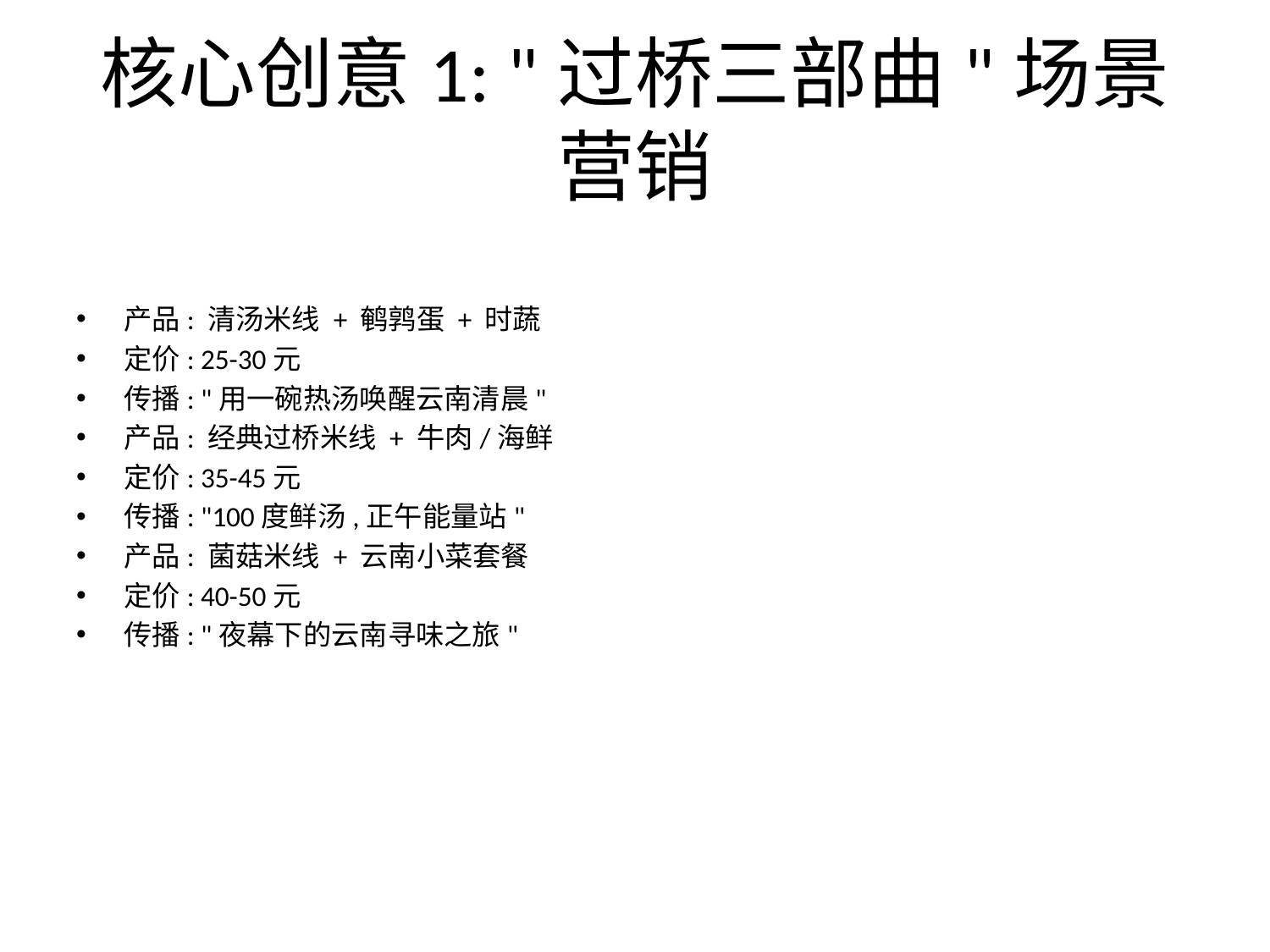

# 核心创意1: "过桥三部曲"场景营销

产品: 清汤米线 + 鹌鹑蛋 + 时蔬
定价: 25-30元
传播: "用一碗热汤唤醒云南清晨"
产品: 经典过桥米线 + 牛肉/海鲜
定价: 35-45元
传播: "100度鲜汤,正午能量站"
产品: 菌菇米线 + 云南小菜套餐
定价: 40-50元
传播: "夜幕下的云南寻味之旅"